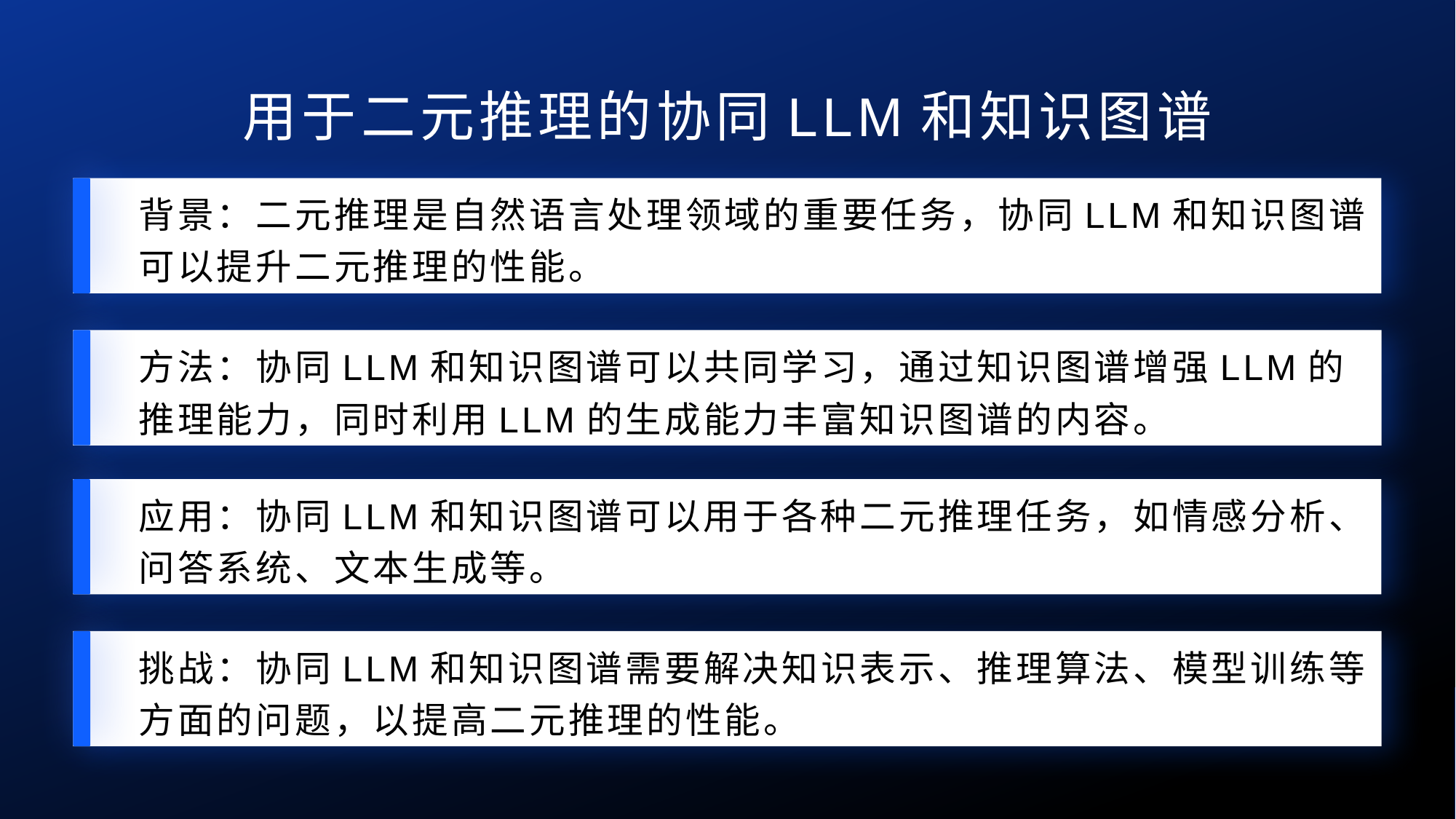

用于二元推理的协同LLM和知识图谱
背景：二元推理是自然语言处理领域的重要任务，协同LLM和知识图谱可以提升二元推理的性能。

方法：协同LLM和知识图谱可以共同学习，通过知识图谱增强LLM的推理能力，同时利用LLM的生成能力丰富知识图谱的内容。

应用：协同LLM和知识图谱可以用于各种二元推理任务，如情感分析、问答系统、文本生成等。

挑战：协同LLM和知识图谱需要解决知识表示、推理算法、模型训练等方面的问题，以提高二元推理的性能。